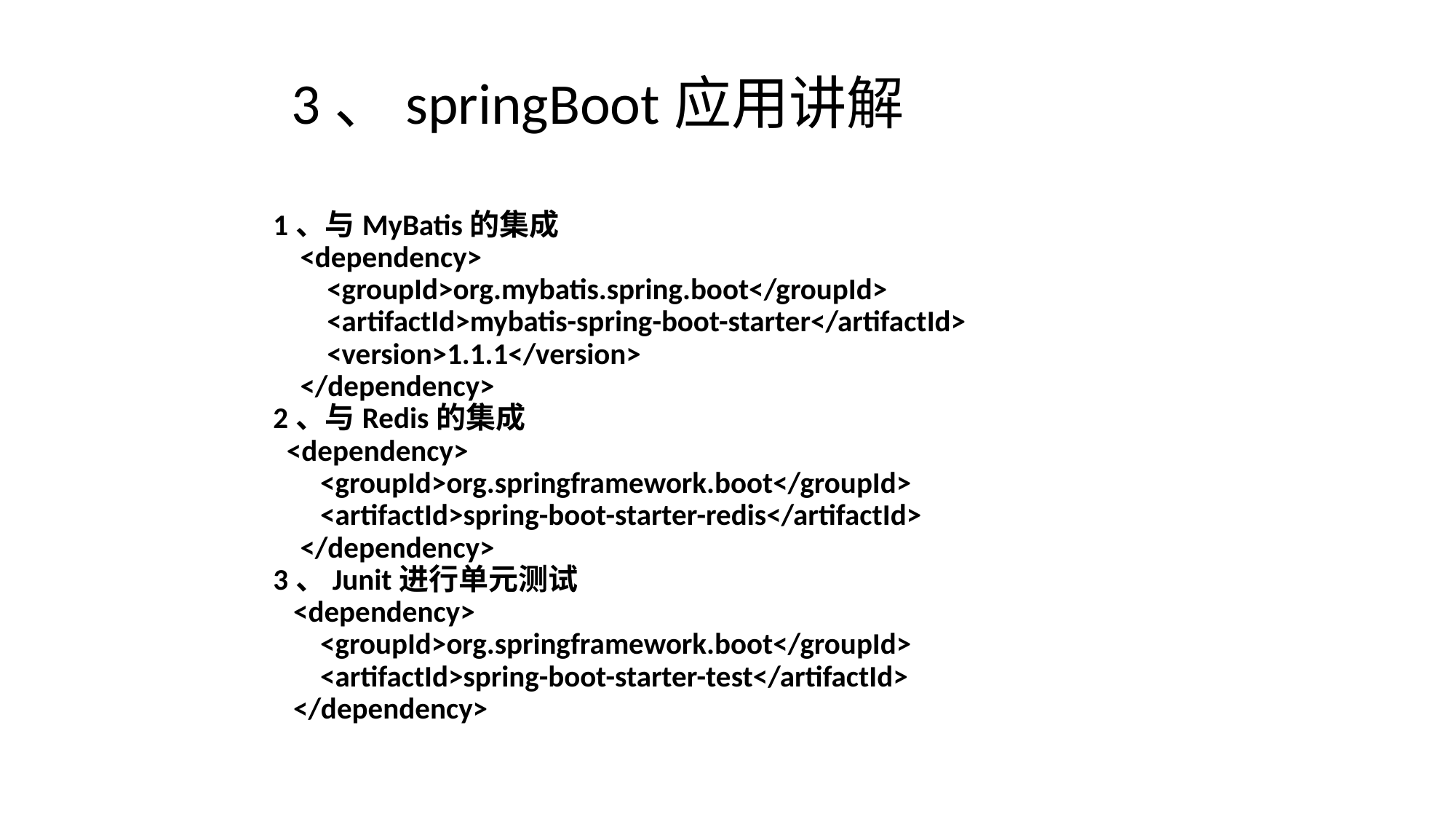

# 3、springBoot应用讲解
1、与MyBatis的集成
    <dependency>
        <groupId>org.mybatis.spring.boot</groupId>
        <artifactId>mybatis-spring-boot-starter</artifactId>
        <version>1.1.1</version>
    </dependency>
2、与Redis的集成
  <dependency>
       <groupId>org.springframework.boot</groupId>
       <artifactId>spring-boot-starter-redis</artifactId>
    </dependency>
3、Junit进行单元测试
   <dependency>
       <groupId>org.springframework.boot</groupId>
       <artifactId>spring-boot-starter-test</artifactId>
   </dependency>